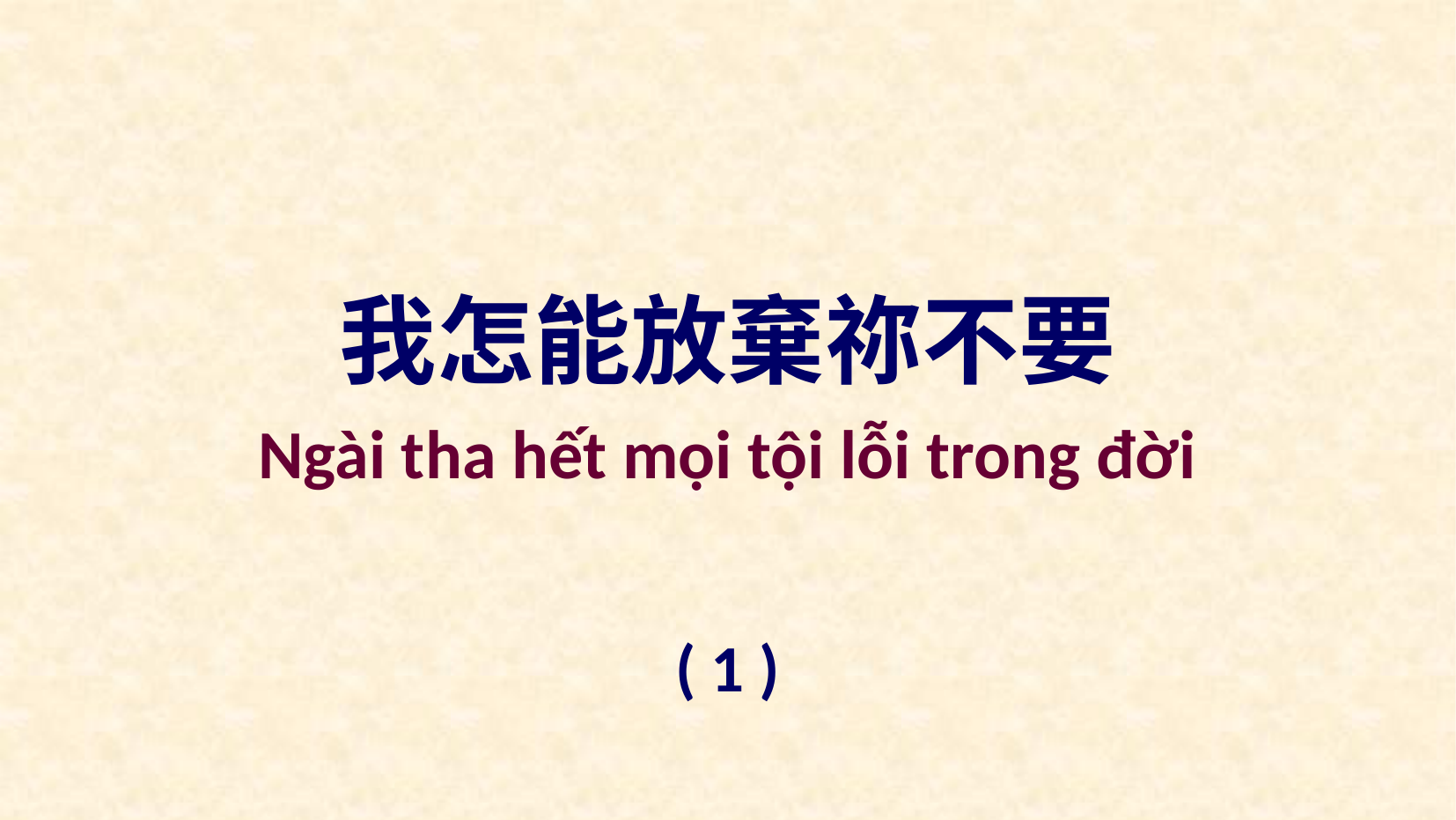

我怎能放棄祢不要
Ngài tha hết mọi tội lỗi trong đời
( 1 )